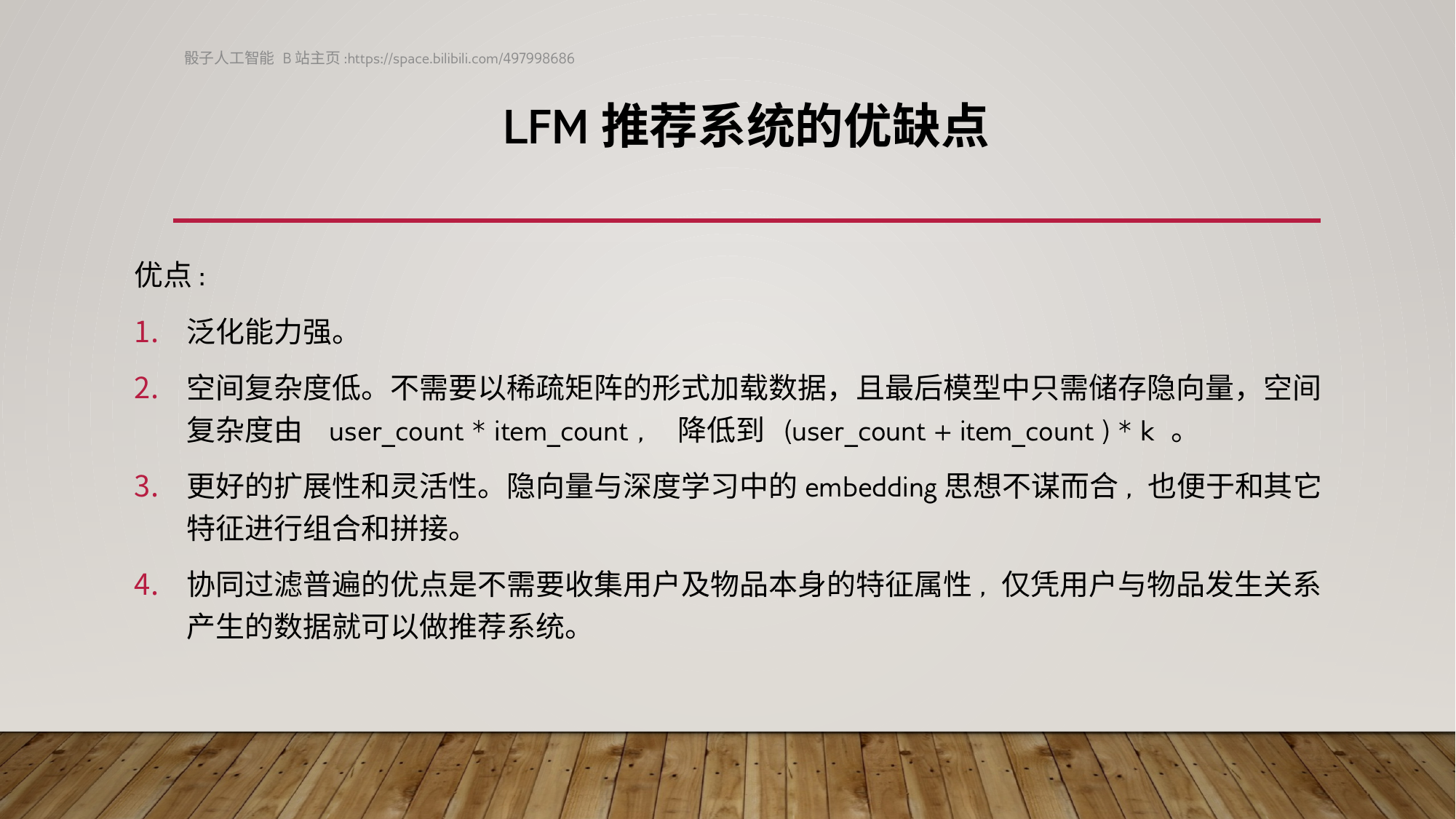

骰子人工智能 B站主页:https://space.bilibili.com/497998686
# LFM推荐系统的优缺点
优点:
泛化能力强。
空间复杂度低。不需要以稀疏矩阵的形式加载数据，且最后模型中只需储存隐向量，空间复杂度由   user_count * item_count ,   降低到  (user_count + item_count ) * k 。
更好的扩展性和灵活性。隐向量与深度学习中的embedding思想不谋而合, 也便于和其它特征进行组合和拼接。
协同过滤普遍的优点是不需要收集用户及物品本身的特征属性, 仅凭用户与物品发生关系产生的数据就可以做推荐系统。